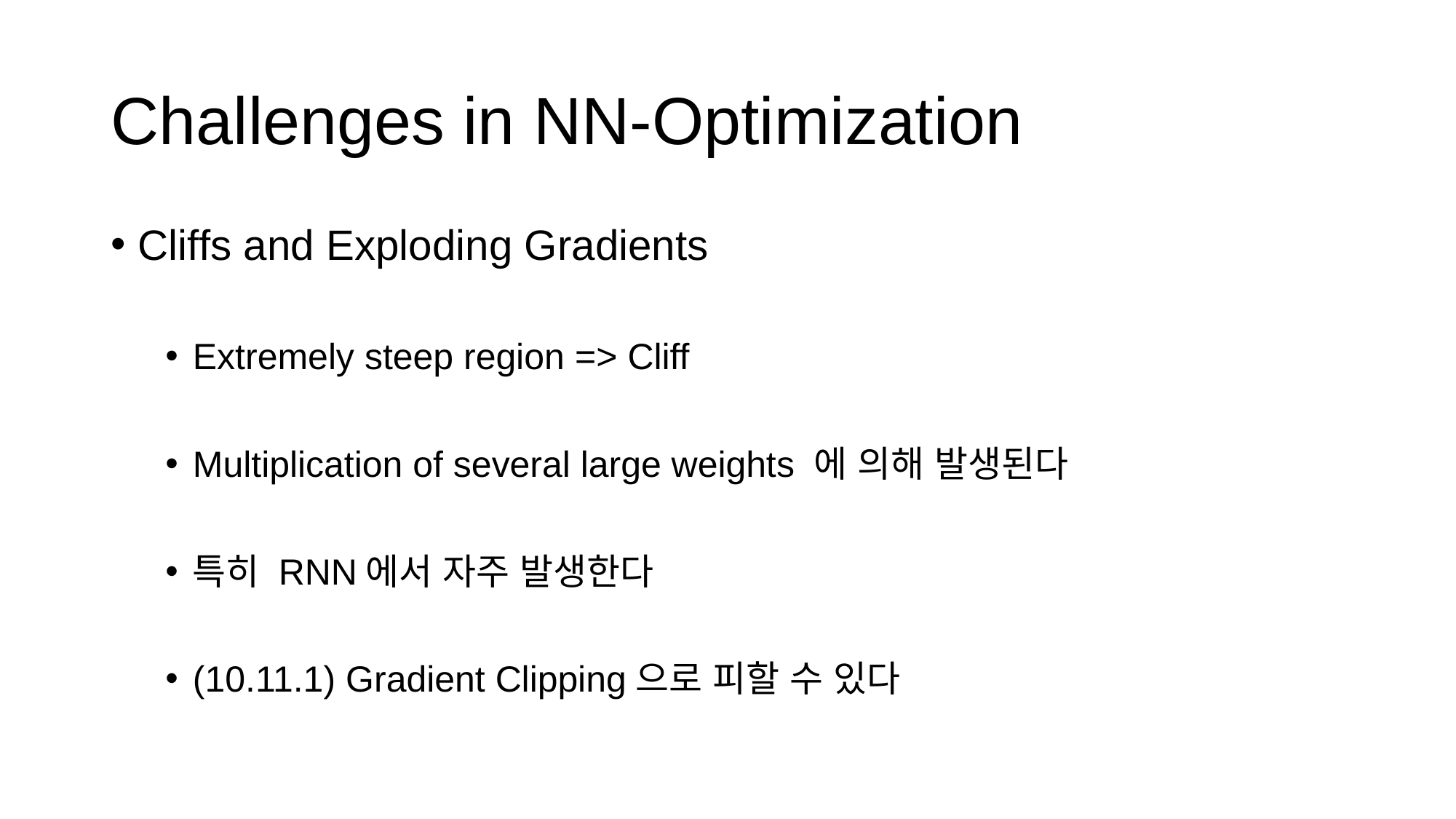

# Challenges in NN-Optimization
Cliffs and Exploding Gradients

Extremely steep region => Cliff

Multiplication of several large weights 에 의해 발생된다

특히 RNN에서 자주 발생한다

(10.11.1) Gradient Clipping으로 피할 수 있다